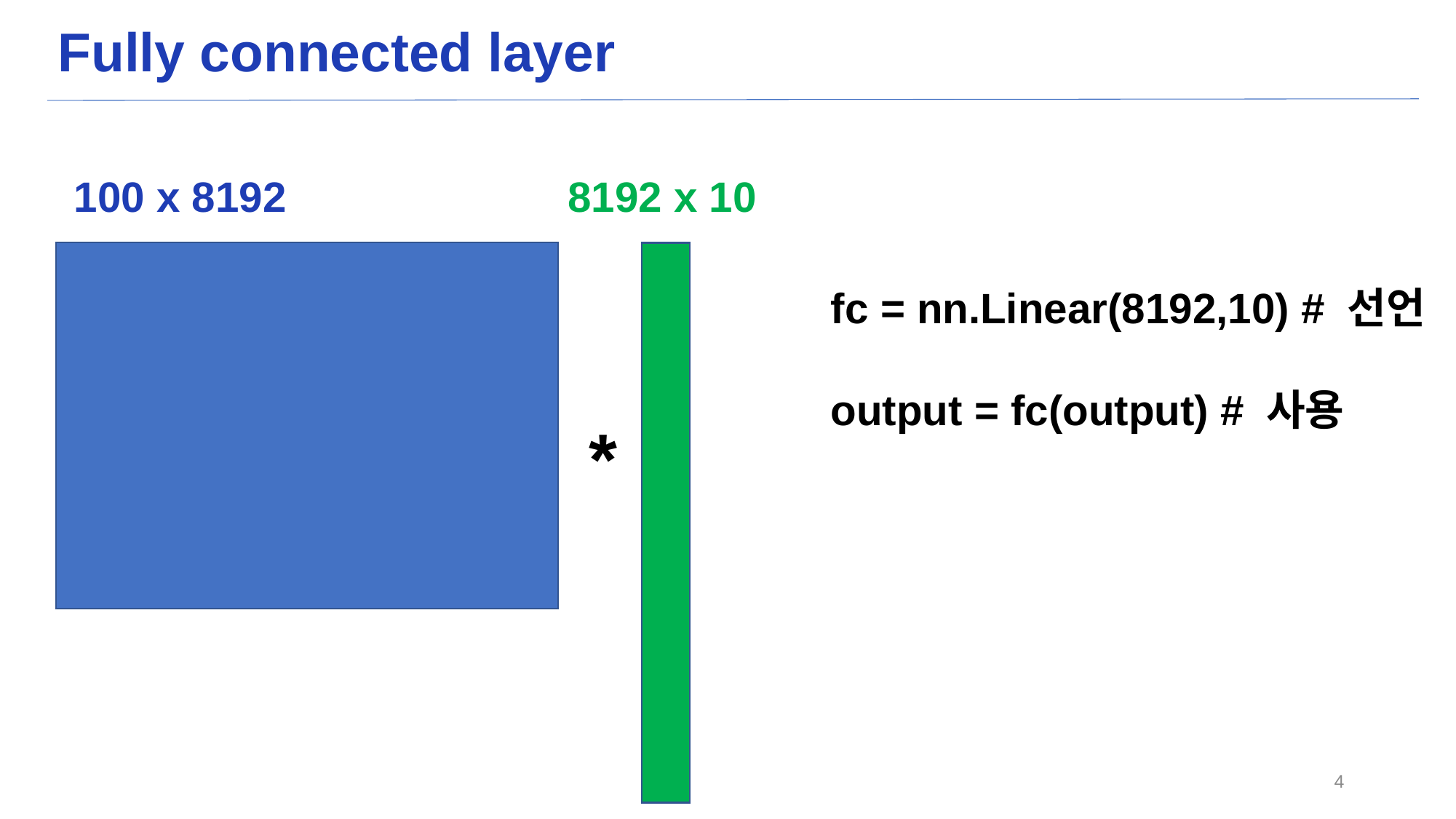

# Fully connected layer
100 x 8192
8192 x 10

fc = nn.Linear(8192,10) # 선언

output = fc(output) # 사용
*
4